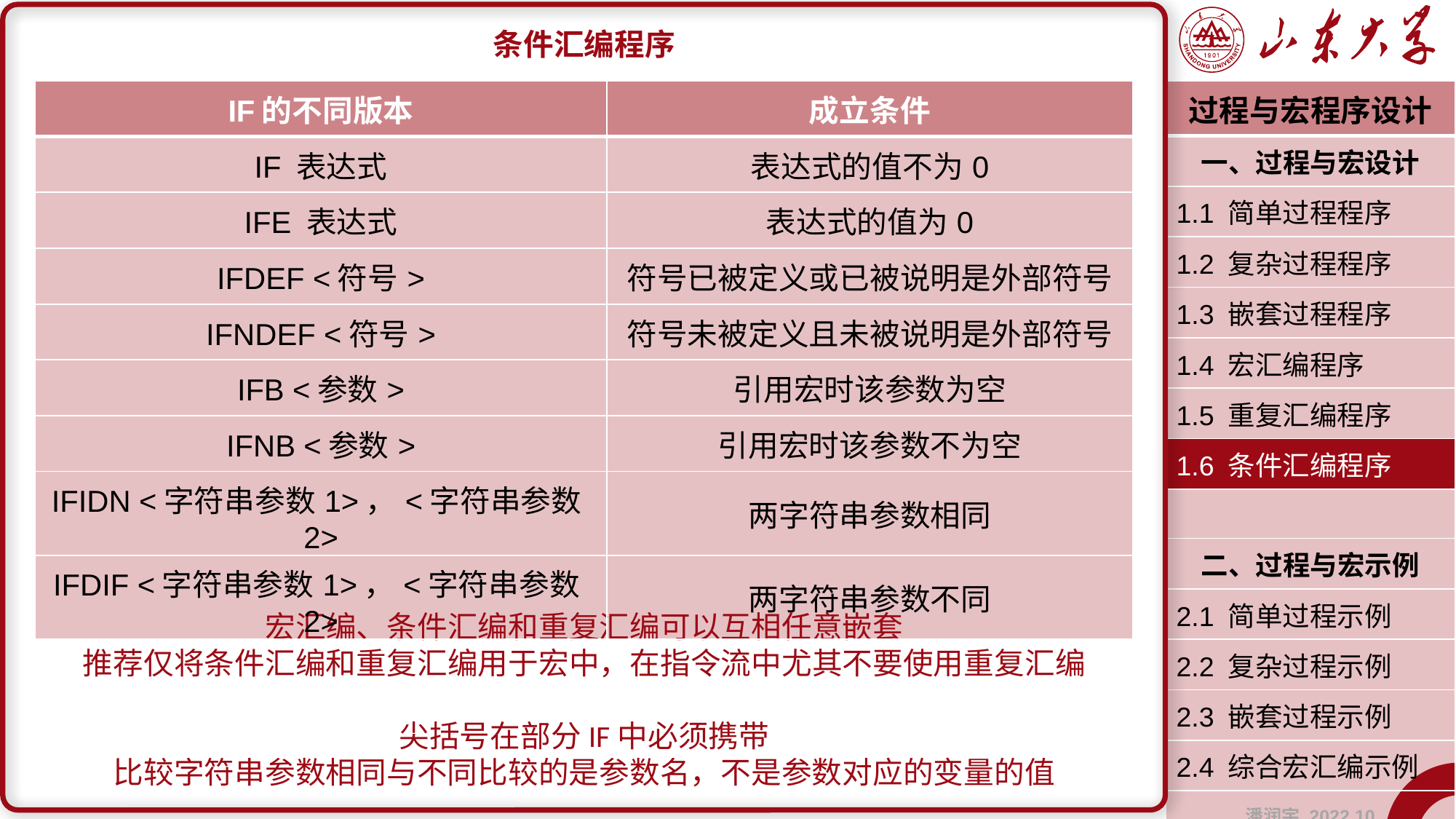

条件汇编程序

宏汇编、条件汇编和重复汇编可以互相任意嵌套
推荐仅将条件汇编和重复汇编用于宏中，在指令流中尤其不要使用重复汇编

尖括号在部分IF中必须携带
比较字符串参数相同与不同比较的是参数名，不是参数对应的变量的值
| IF的不同版本 | 成立条件 |
| --- | --- |
| IF 表达式 | 表达式的值不为0 |
| IFE 表达式 | 表达式的值为0 |
| IFDEF <符号> | 符号已被定义或已被说明是外部符号 |
| IFNDEF <符号> | 符号未被定义且未被说明是外部符号 |
| IFB <参数> | 引用宏时该参数为空 |
| IFNB <参数> | 引用宏时该参数不为空 |
| IFIDN <字符串参数1>，<字符串参数2> | 两字符串参数相同 |
| IFDIF <字符串参数1>，<字符串参数2> | 两字符串参数不同 |
| 过程与宏程序设计 |
| --- |
| 一、过程与宏设计 |
| 1.1 简单过程程序 |
| 1.2 复杂过程程序 |
| 1.3 嵌套过程程序 |
| 1.4 宏汇编程序 |
| 1.5 重复汇编程序 |
| 1.6 条件汇编程序 |
|  |
| 二、过程与宏示例 |
| 2.1 简单过程示例 |
| 2.2 复杂过程示例 |
| 2.3 嵌套过程示例 |
| 2.4 综合宏汇编示例 |
| 潘润宇 2022.10 |